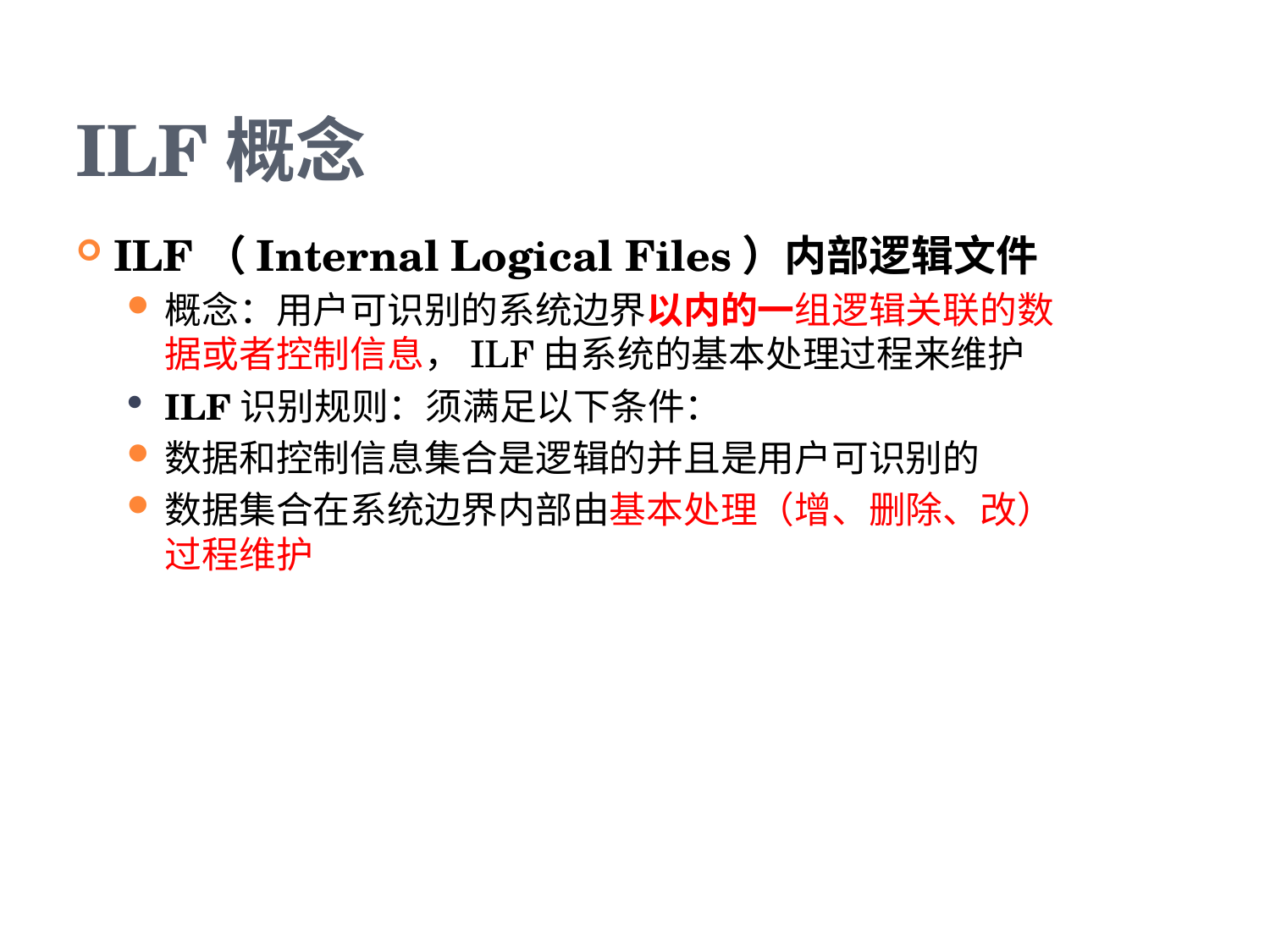

# ILF概念
ILF（Internal Logical Files）内部逻辑文件
概念：用户可识别的系统边界以内的一组逻辑关联的数据或者控制信息，ILF由系统的基本处理过程来维护
ILF识别规则：须满足以下条件：
数据和控制信息集合是逻辑的并且是用户可识别的
数据集合在系统边界内部由基本处理（增、删除、改）过程维护